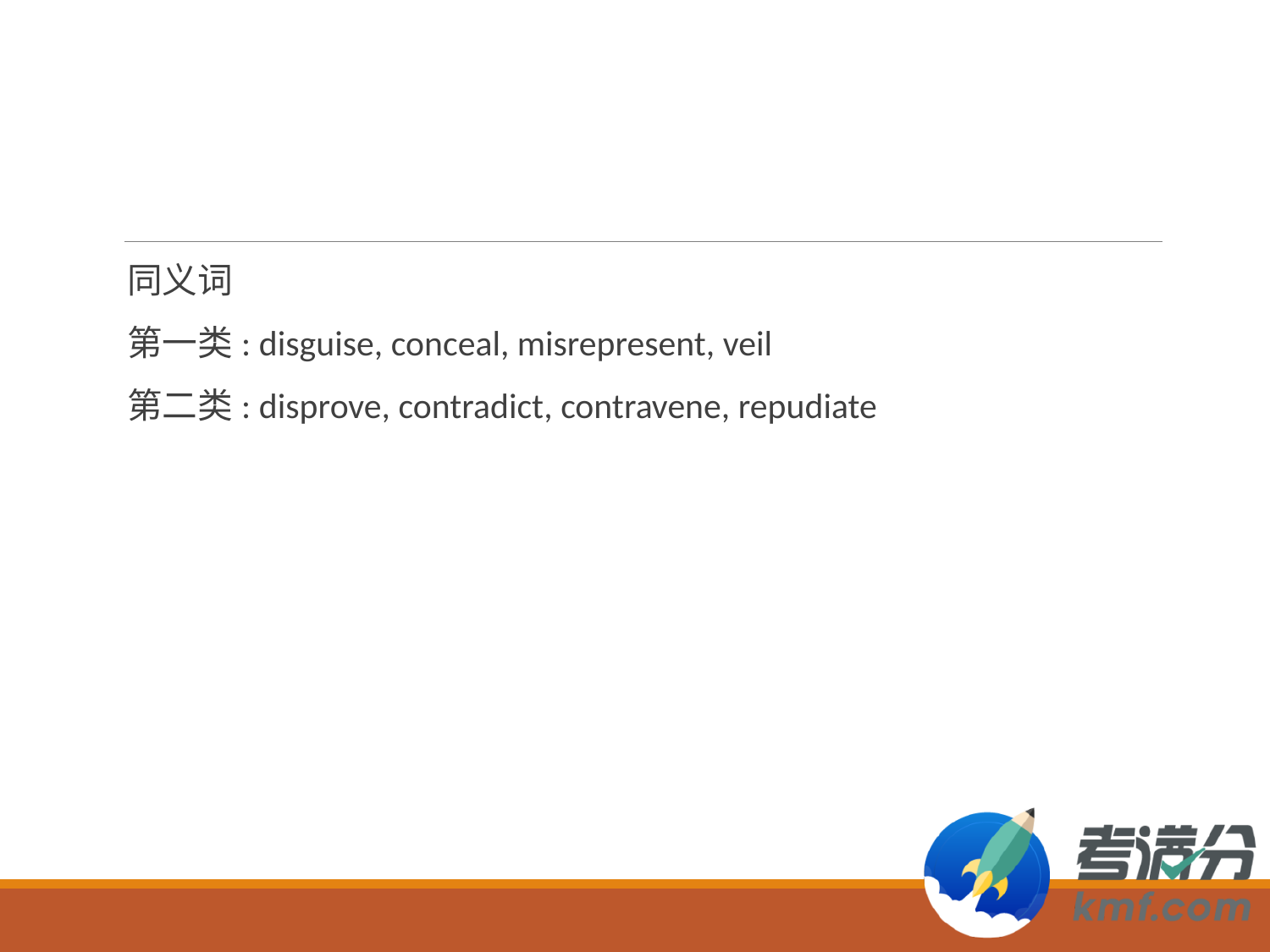

#
同义词
第一类: disguise, conceal, misrepresent, veil
第二类: disprove, contradict, contravene, repudiate